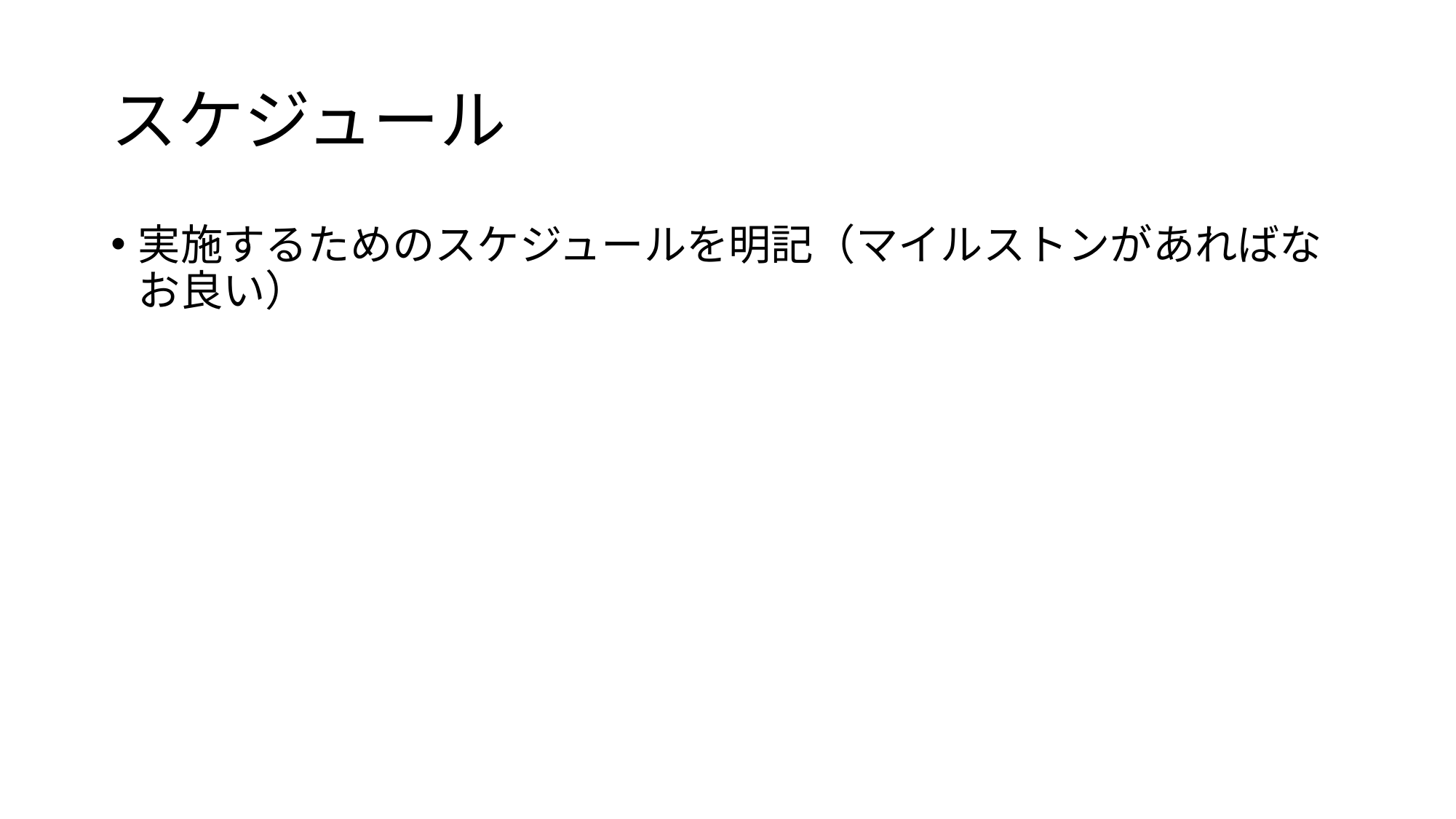

# スケジュール
実施するためのスケジュールを明記（マイルストンがあればなお良い）